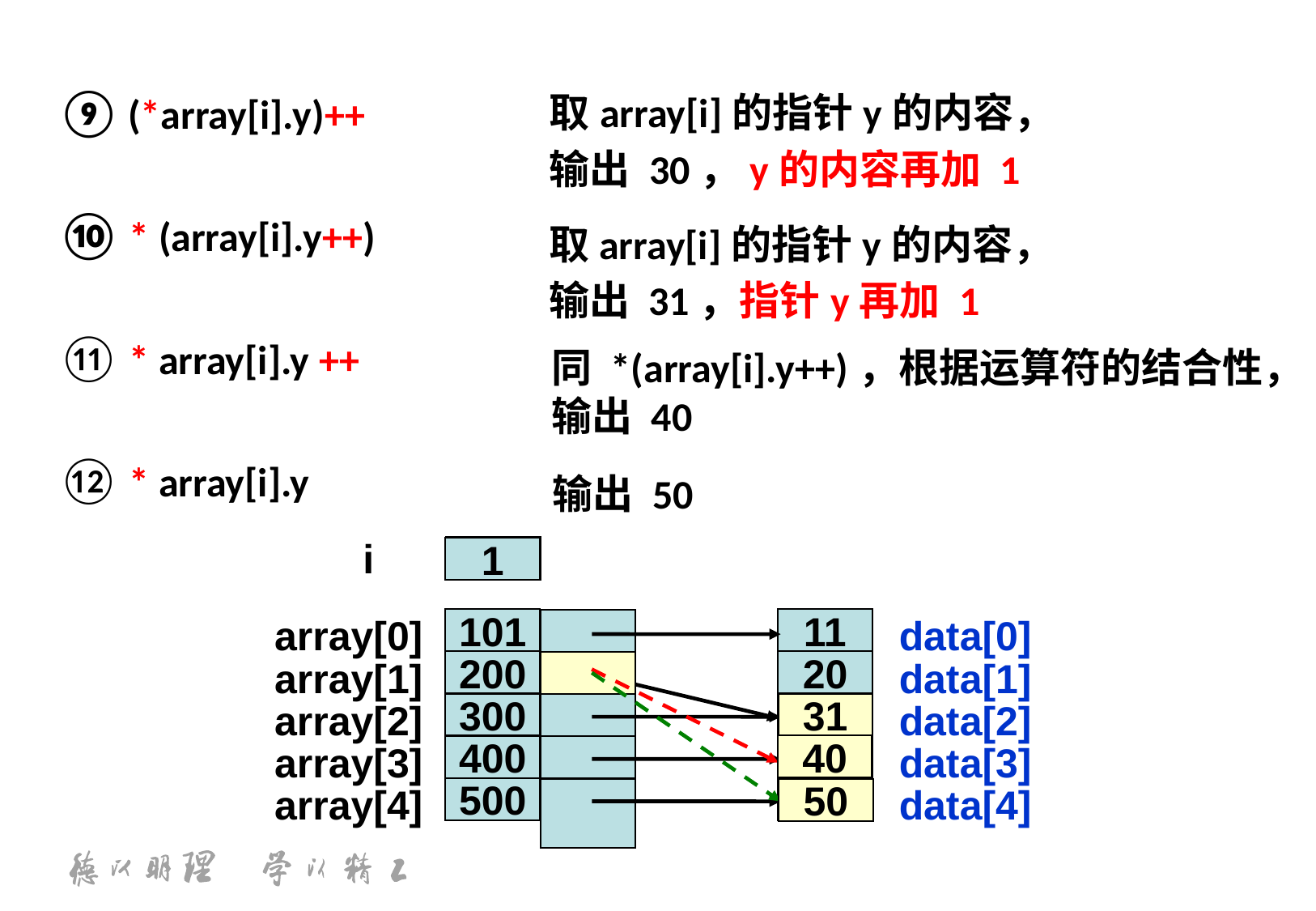

⑨ (*array[i].y)++

	⑩ * (array[i].y++)

	⑪ * array[i].y ++

	⑫ * array[i].y
取array[i]的指针y的内容，
输出 30，y的内容再加 1
取array[i]的指针y的内容，
输出 31，指针y再加 1
同 *(array[i].y++)，根据运算符的结合性，输出 40
输出 50
i
0
1
array[0]
data[0]
101
11

array[1]
data[1]
200
20

array[2]
data[2]
300
30

array[3]
data[3]
400
40

array[4]
data[4]
500
50

30
31
40
50
66